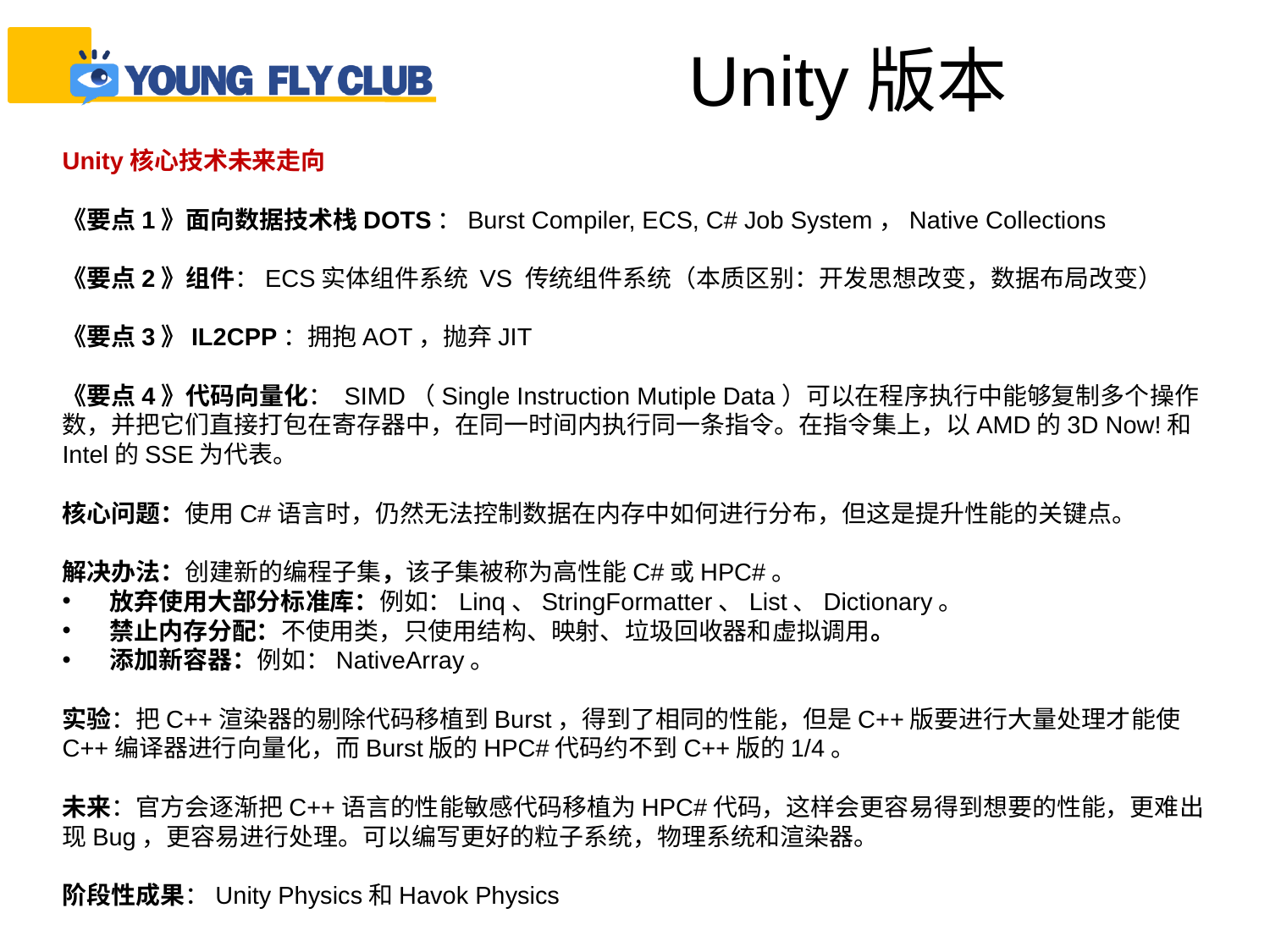

Unity版本

Unity核心技术未来走向

《要点1》面向数据技术栈DOTS：Burst Compiler, ECS, C# Job System，Native Collections

《要点2》组件：ECS实体组件系统 VS 传统组件系统（本质区别：开发思想改变，数据布局改变）

《要点3》IL2CPP：拥抱AOT，抛弃JIT

《要点4》代码向量化： SIMD（Single Instruction Mutiple Data）可以在程序执行中能够复制多个操作数，并把它们直接打包在寄存器中，在同一时间内执行同一条指令。在指令集上，以AMD的3D Now!和Intel的SSE为代表。

核心问题：使用C#语言时，仍然无法控制数据在内存中如何进行分布，但这是提升性能的关键点。

解决办法：创建新的编程子集，该子集被称为高性能C#或HPC#。
放弃使用大部分标准库：例如：Linq、StringFormatter、List、Dictionary。
禁止内存分配：不使用类，只使用结构、映射、垃圾回收器和虚拟调用。
添加新容器：例如：NativeArray。

实验：把C++渲染器的剔除代码移植到Burst，得到了相同的性能，但是C++版要进行大量处理才能使C++编译器进行向量化，而Burst版的HPC#代码约不到C++版的1/4。

未来：官方会逐渐把C++语言的性能敏感代码移植为HPC#代码，这样会更容易得到想要的性能，更难出现Bug，更容易进行处理。可以编写更好的粒子系统，物理系统和渲染器。

阶段性成果：Unity Physics和Havok Physics